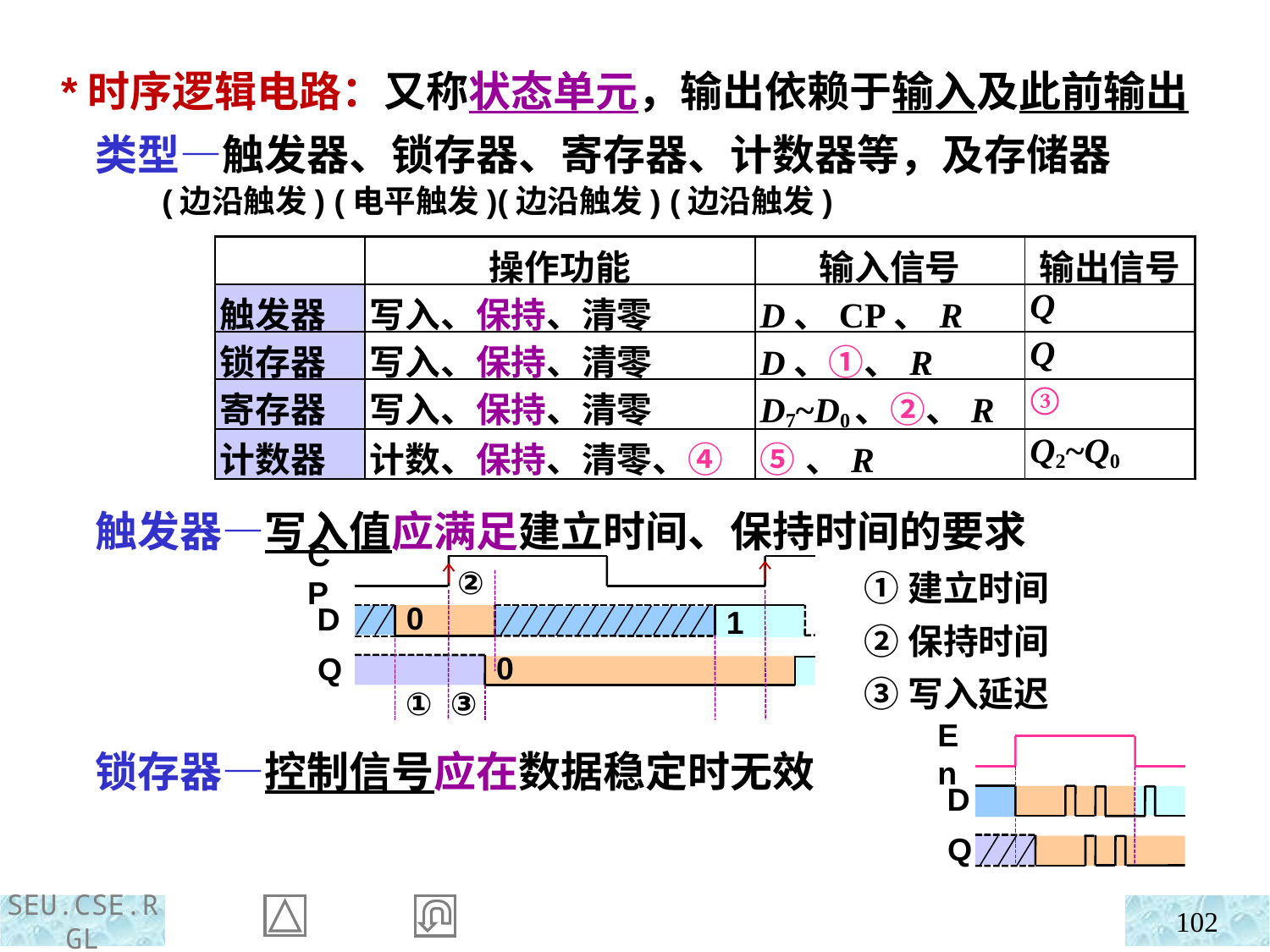

*时序逻辑电路：又称状态单元，输出依赖于输入及此前输出
     类型—触发器、锁存器、寄存器、计数器等，及存储器
              (边沿触发) (电平触发)(边沿触发) (边沿触发)
|  | 操作功能 | 输入信号 | 输出信号 |
| --- | --- | --- | --- |
| 触发器 | 写入、保持、清零 | D、CP、R | Q |
| 锁存器 | 写入、保持、清零 | D、①、R | Q |
| 寄存器 | 写入、保持、清零 | D7~D0、②、R | ③ |
| 计数器 | 计数、保持、清零、④ | ⑤、R | Q2~Q0 |
     触发器—写入值应满足建立时间、保持时间的要求

CP
①建立时间
②保持时间
③写入延迟

②

D

 0

 1

Q

 0

①
③
     锁存器—控制信号应在数据稳定时无效

En

D

Q

102